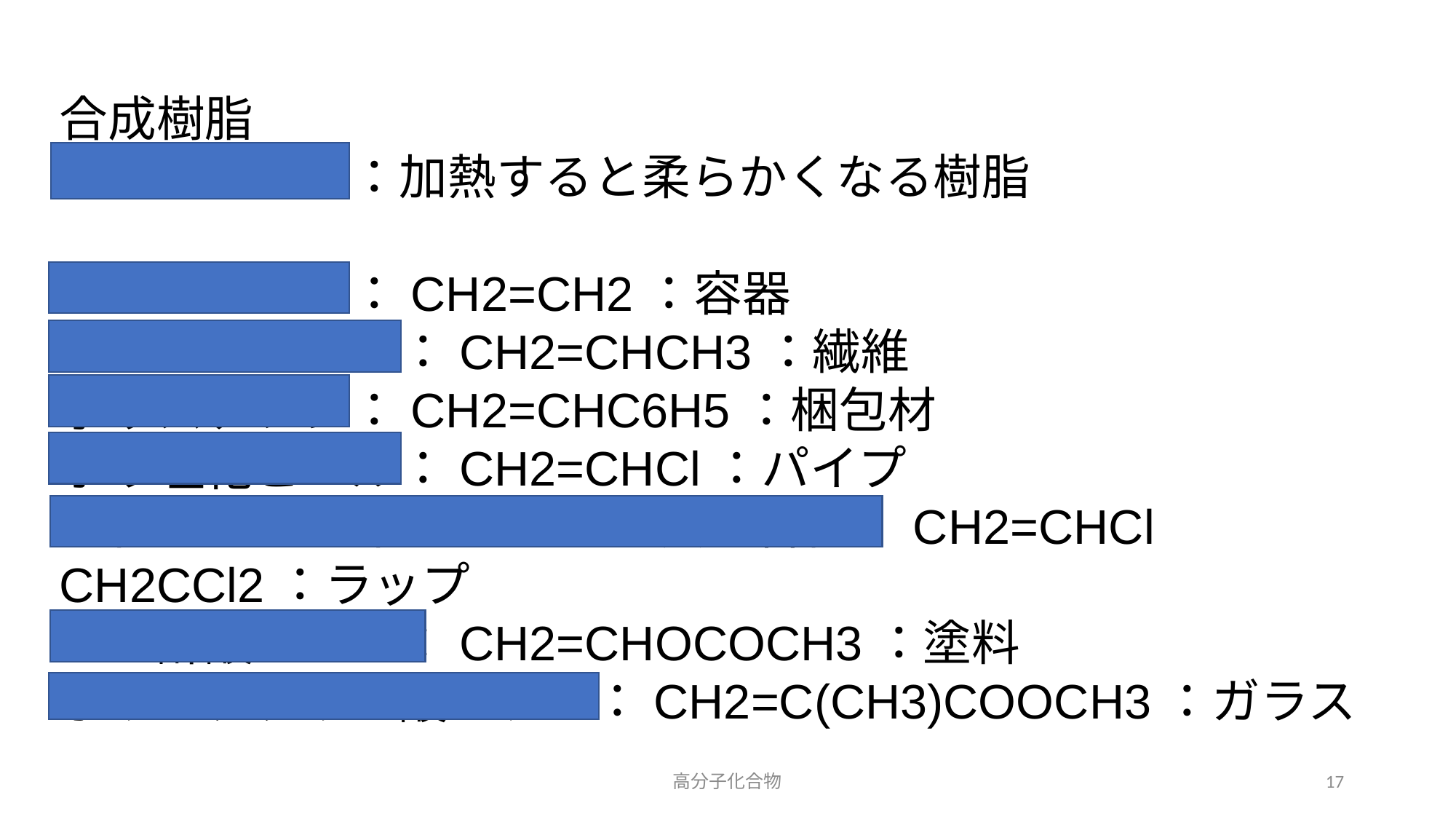

合成樹脂
熱可塑性樹脂：加熱すると柔らかくなる樹脂

ポリエチレン：CH2=CH2：容器
ポリプロピレン：CH2=CHCH3：繊維
ポリスチレン：CH2=CHC6H5：梱包材
ポリ塩化ビニル：CH2=CHCl：パイプ
塩化ビニル・塩化ビニリデン共重合体：CH2=CHCl  CH2CCl2：ラップ
ポリ酢酸ビニル：CH2=CHOCOCH3：塗料
ポリメタクリル酸メチル：CH2=C(CH3)COOCH3：ガラス

高分子化合物
17